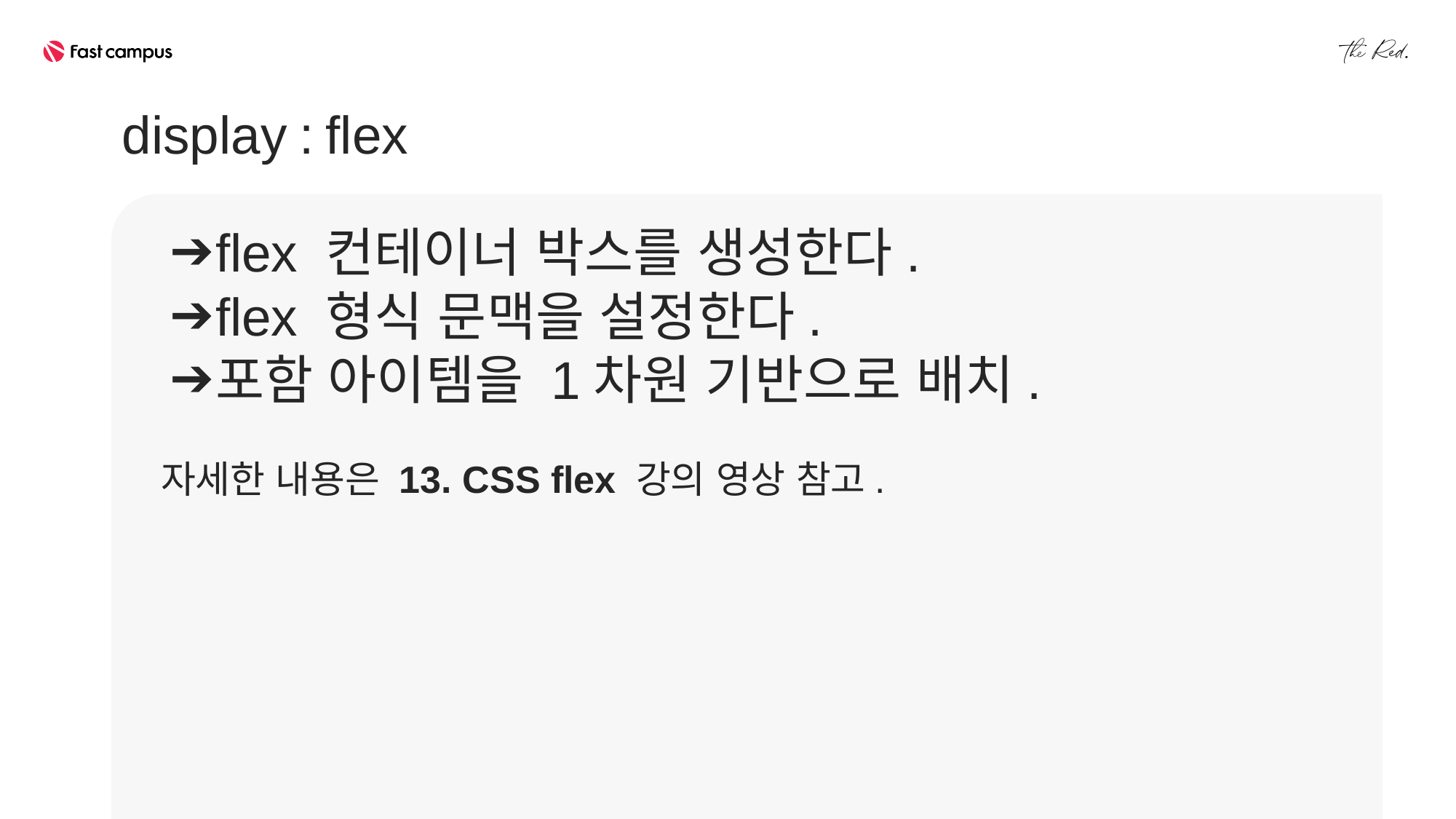

display : flex
flex 컨테이너 박스를 생성한다.
flex 형식 문맥을 설정한다.
포함 아이템을 1차원 기반으로 배치.

자세한 내용은 13. CSS flex 강의 영상 참고.